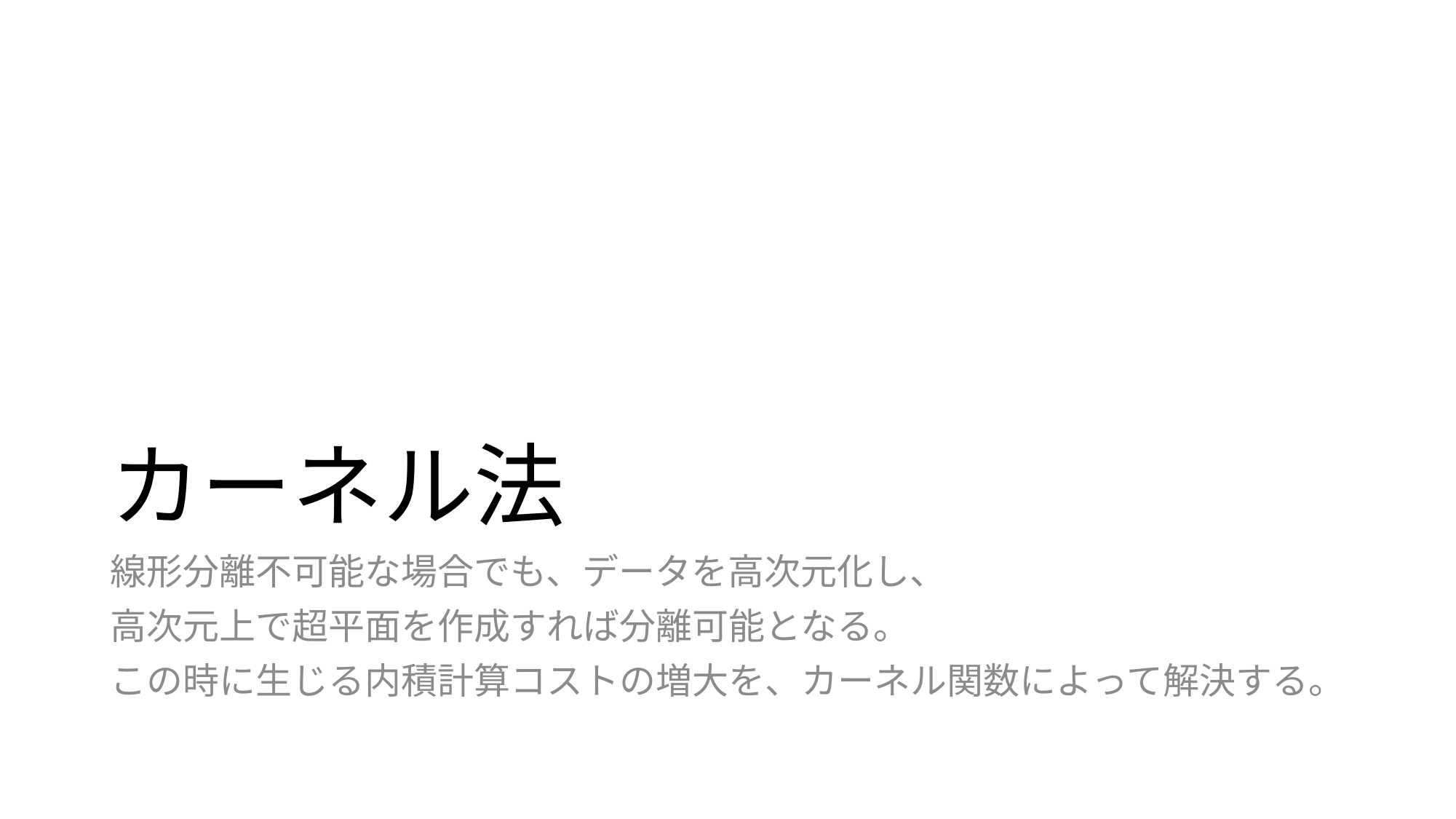

# カーネル法
線形分離不可能な場合でも、データを高次元化し、
高次元上で超平面を作成すれば分離可能となる。
この時に生じる内積計算コストの増大を、カーネル関数によって解決する。